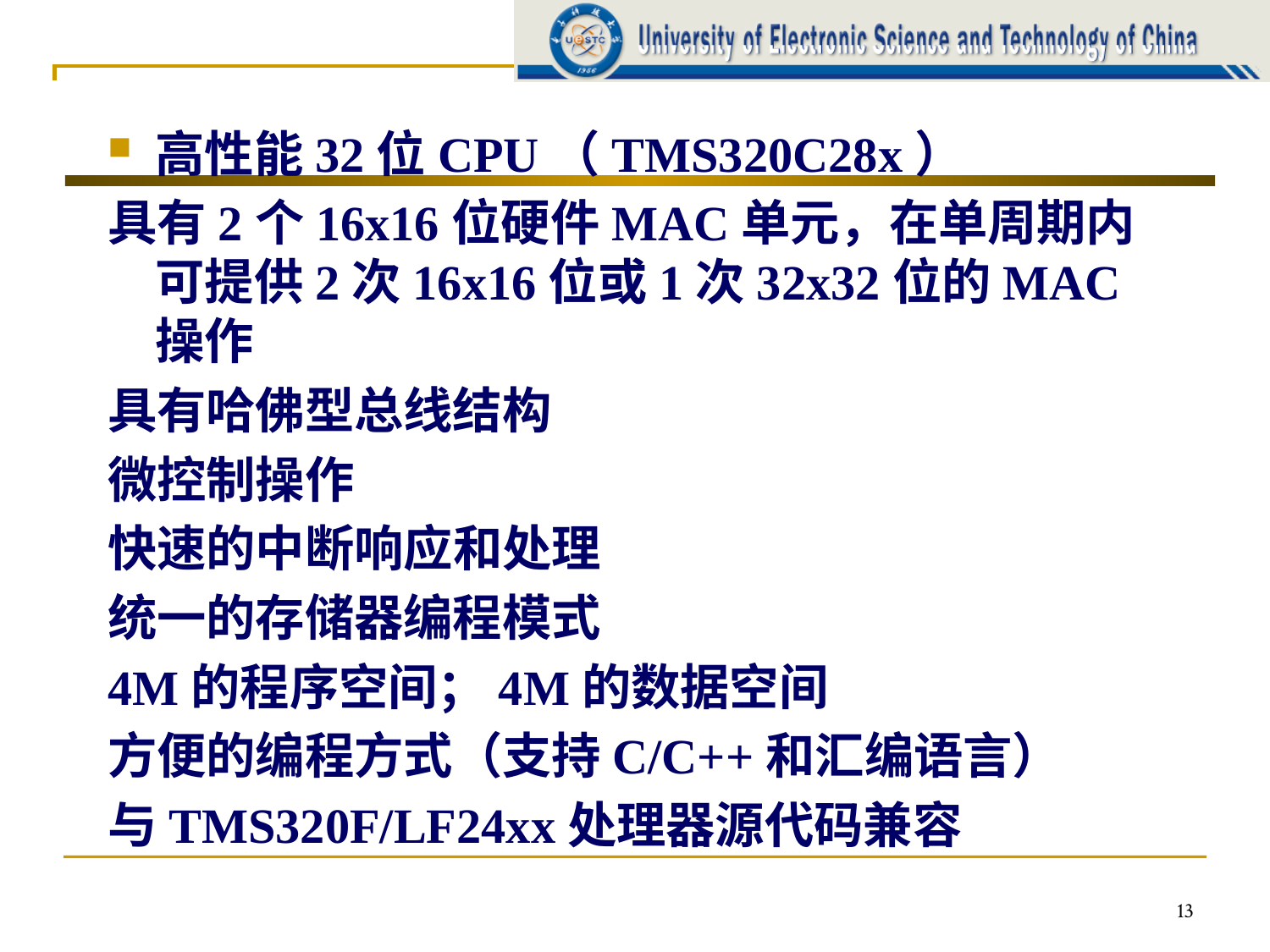

高性能32位CPU（TMS320C28x）
具有2个16x16位硬件MAC单元，在单周期内可提供2次16x16位或1次32x32位的MAC操作
具有哈佛型总线结构
微控制操作
快速的中断响应和处理
统一的存储器编程模式
4M的程序空间；4M的数据空间
方便的编程方式（支持C/C++和汇编语言）
与TMS320F/LF24xx处理器源代码兼容

13